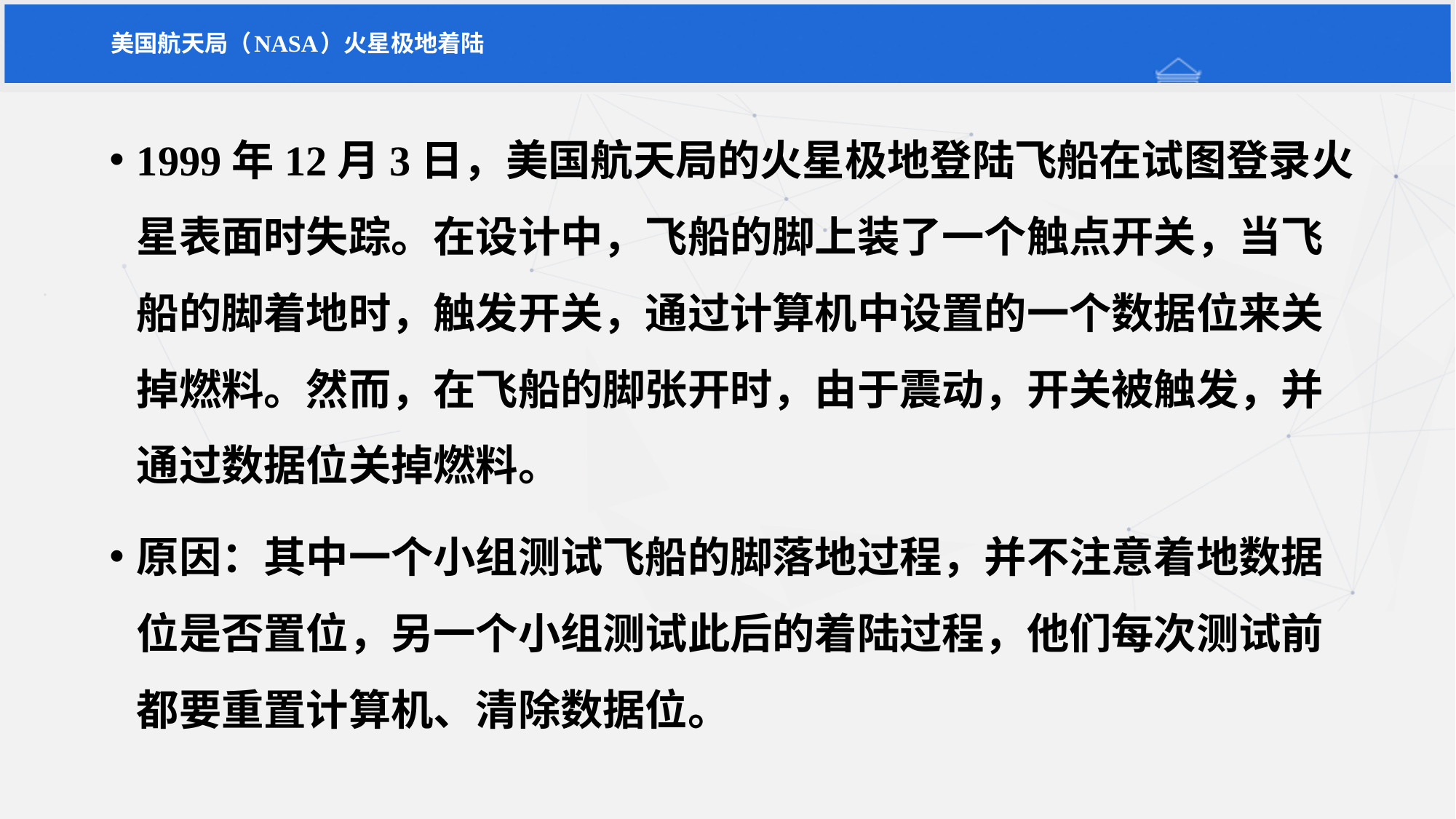

# 美国航天局（NASA）火星极地着陆
1999年12月3日，美国航天局的火星极地登陆飞船在试图登录火星表面时失踪。在设计中，飞船的脚上装了一个触点开关，当飞船的脚着地时，触发开关，通过计算机中设置的一个数据位来关掉燃料。然而，在飞船的脚张开时，由于震动，开关被触发，并通过数据位关掉燃料。
原因：其中一个小组测试飞船的脚落地过程，并不注意着地数据位是否置位，另一个小组测试此后的着陆过程，他们每次测试前都要重置计算机、清除数据位。